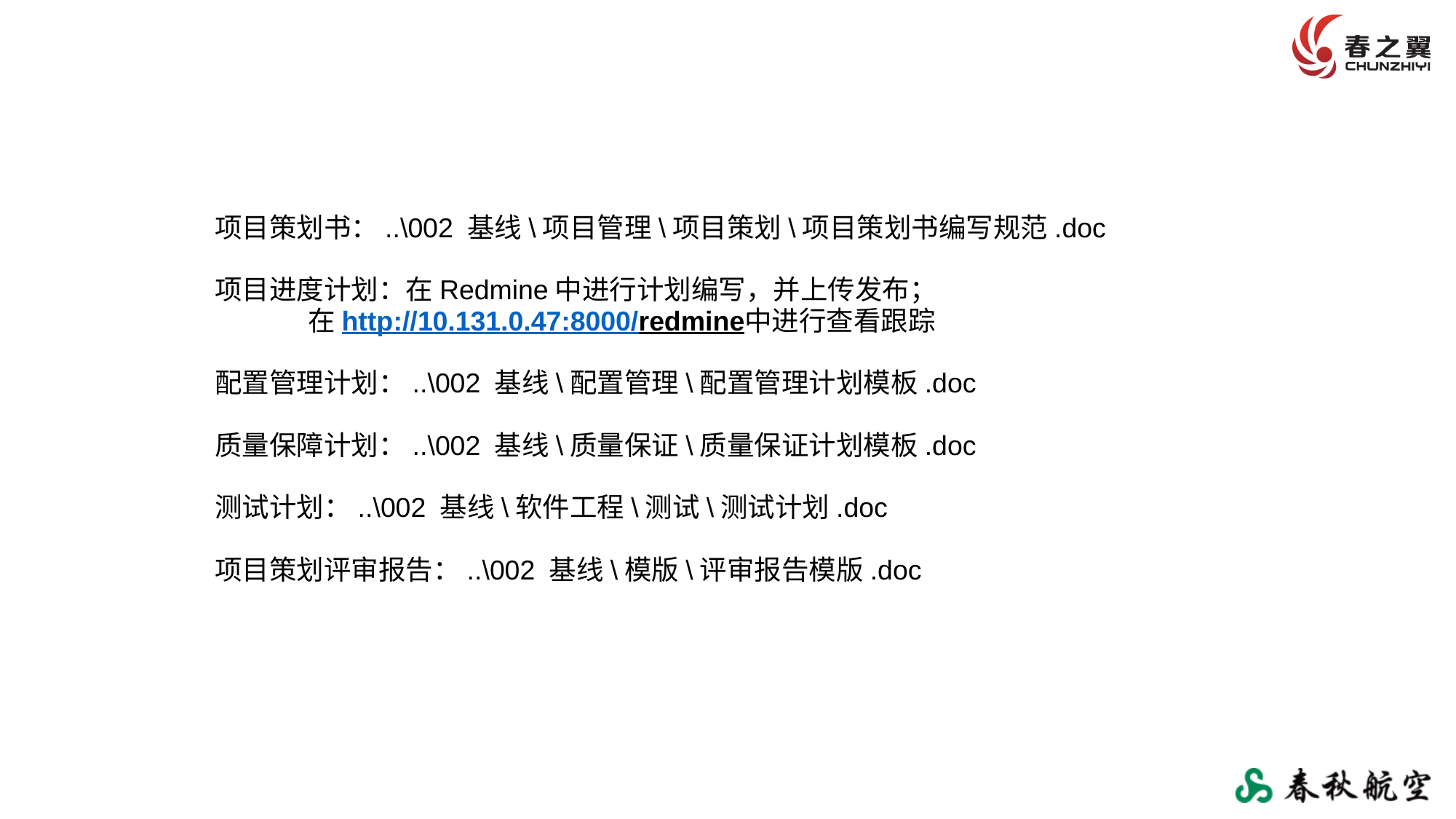

项目策划书：..\002 基线\项目管理\项目策划\项目策划书编写规范.doc

项目进度计划：在Redmine中进行计划编写，并上传发布；
              在http://10.131.0.47:8000/redmine中进行查看跟踪

配置管理计划：..\002 基线\配置管理\配置管理计划模板.doc

质量保障计划：..\002 基线\质量保证\质量保证计划模板.doc

测试计划：..\002 基线\软件工程\测试\测试计划.doc

项目策划评审报告：..\002 基线\模版\评审报告模版.doc